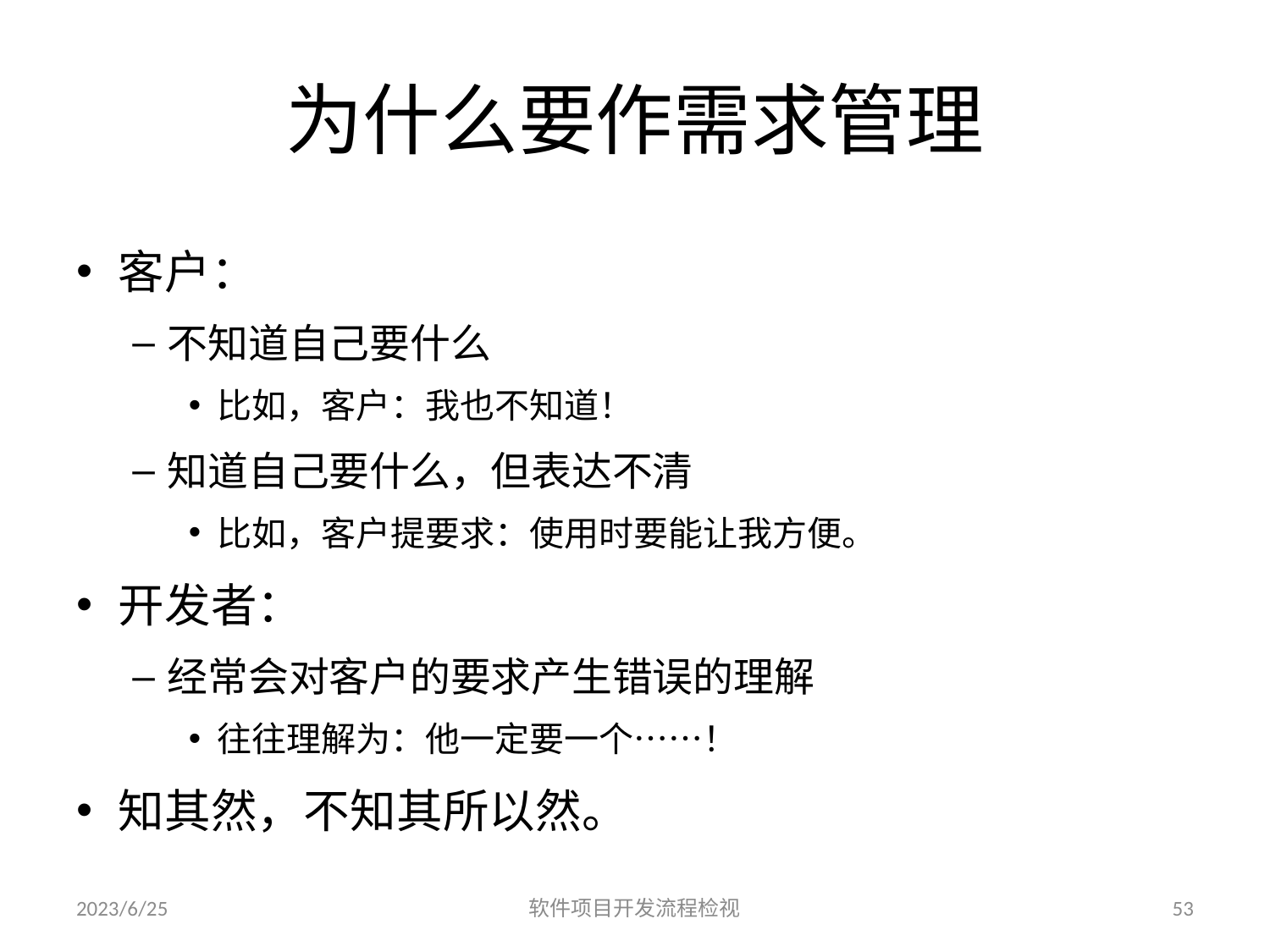

# 为什么要作需求管理
客户：
不知道自己要什么
比如，客户：我也不知道！
知道自己要什么，但表达不清
比如，客户提要求：使用时要能让我方便。
开发者：
经常会对客户的要求产生错误的理解
往往理解为：他一定要一个……！
知其然，不知其所以然。
2023/6/25
软件项目开发流程检视
53